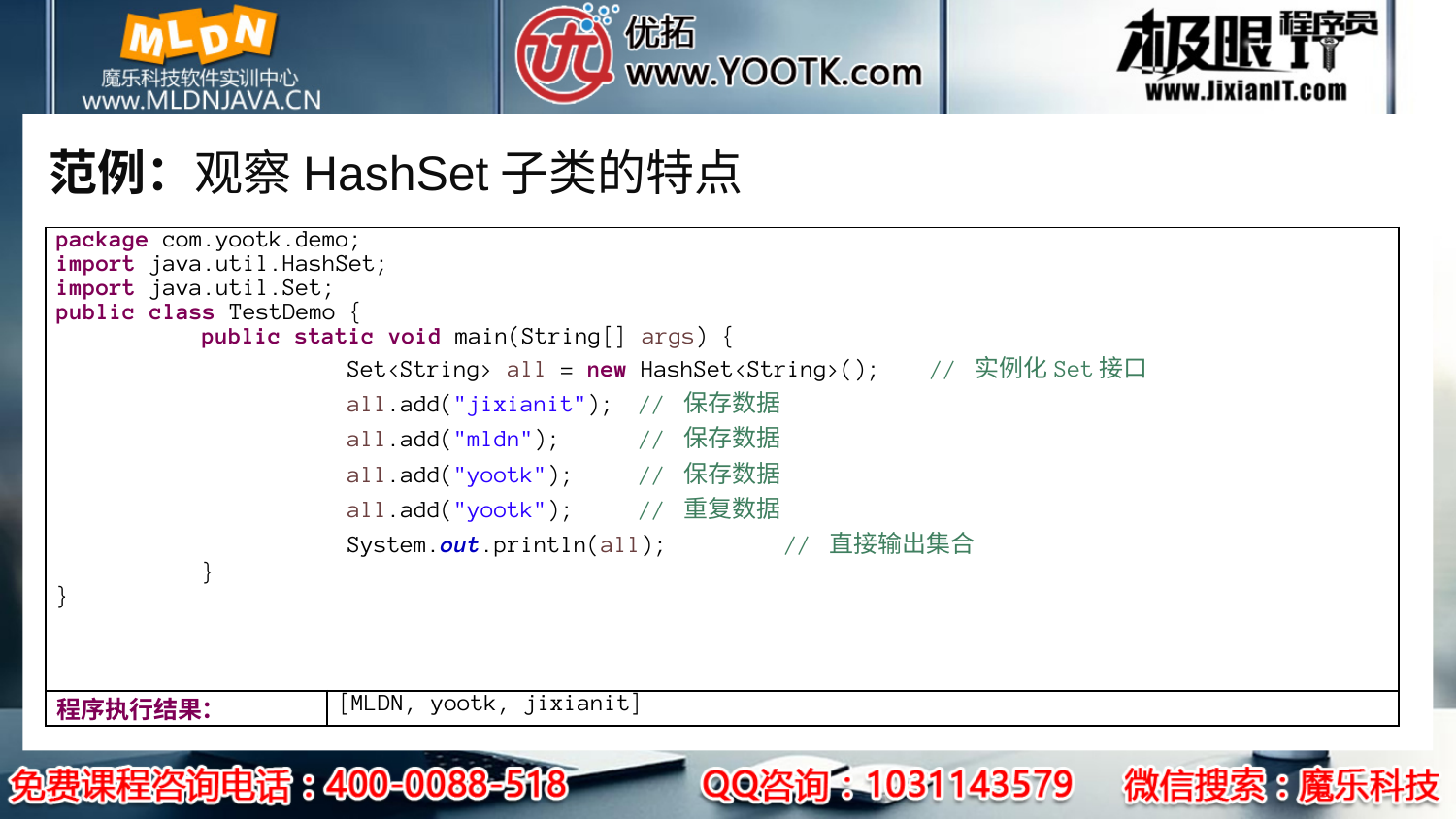

# 范例：观察HashSet子类的特点
| package com.yootk.demo; import java.util.HashSet; import java.util.Set; public class TestDemo { public static void main(String[] args) { Set<String> all = new HashSet<String>(); // 实例化Set接口 all.add("jixianit"); // 保存数据 all.add("mldn"); // 保存数据 all.add("yootk"); // 保存数据 all.add("yootk"); // 重复数据 System.out.println(all); // 直接输出集合 } } |  |
| --- | --- |
| 程序执行结果： | [MLDN, yootk, jixianit] |